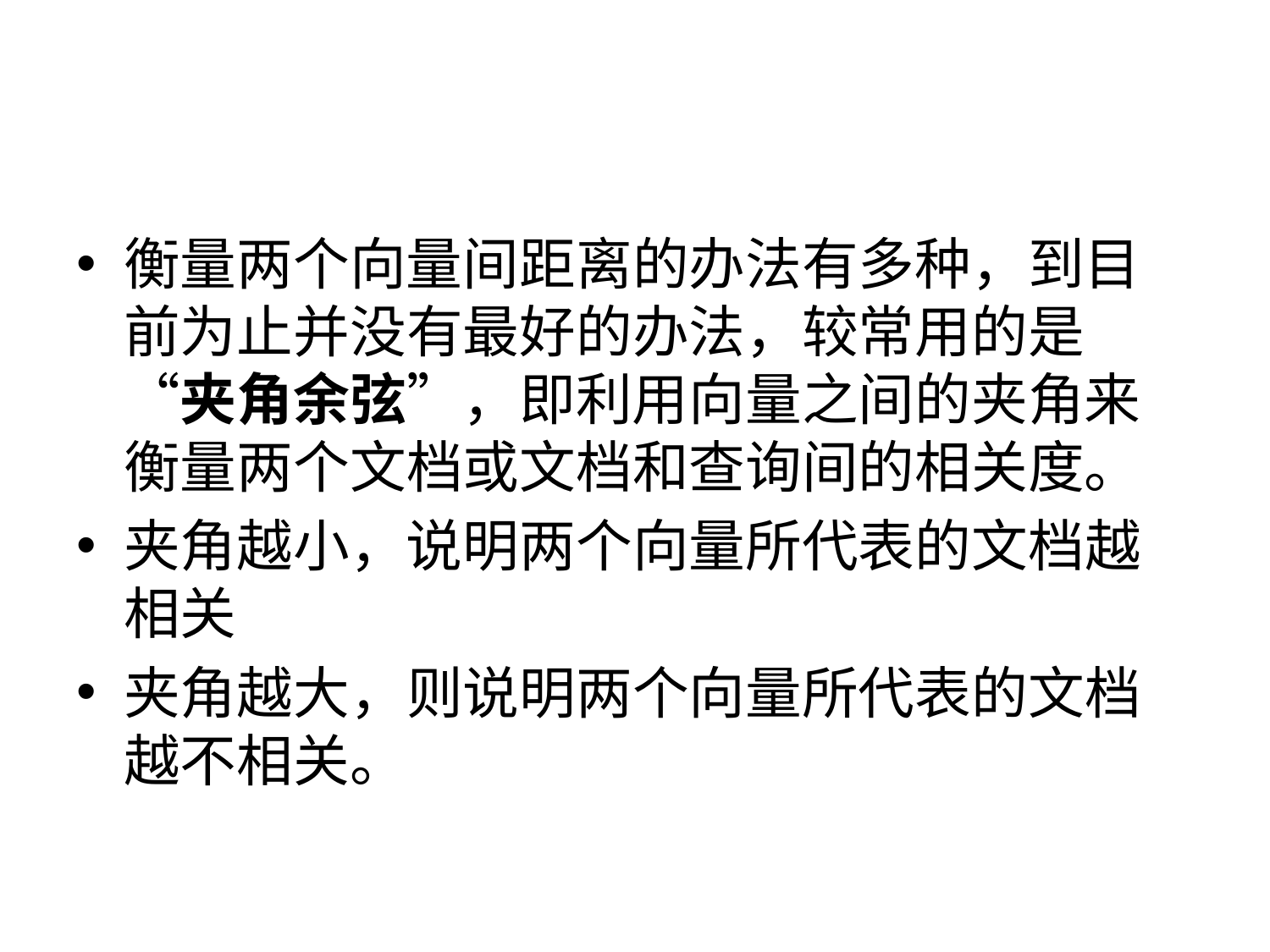

#
衡量两个向量间距离的办法有多种，到目前为止并没有最好的办法，较常用的是“夹角余弦”，即利用向量之间的夹角来衡量两个文档或文档和查询间的相关度。
夹角越小，说明两个向量所代表的文档越相关
夹角越大，则说明两个向量所代表的文档越不相关。